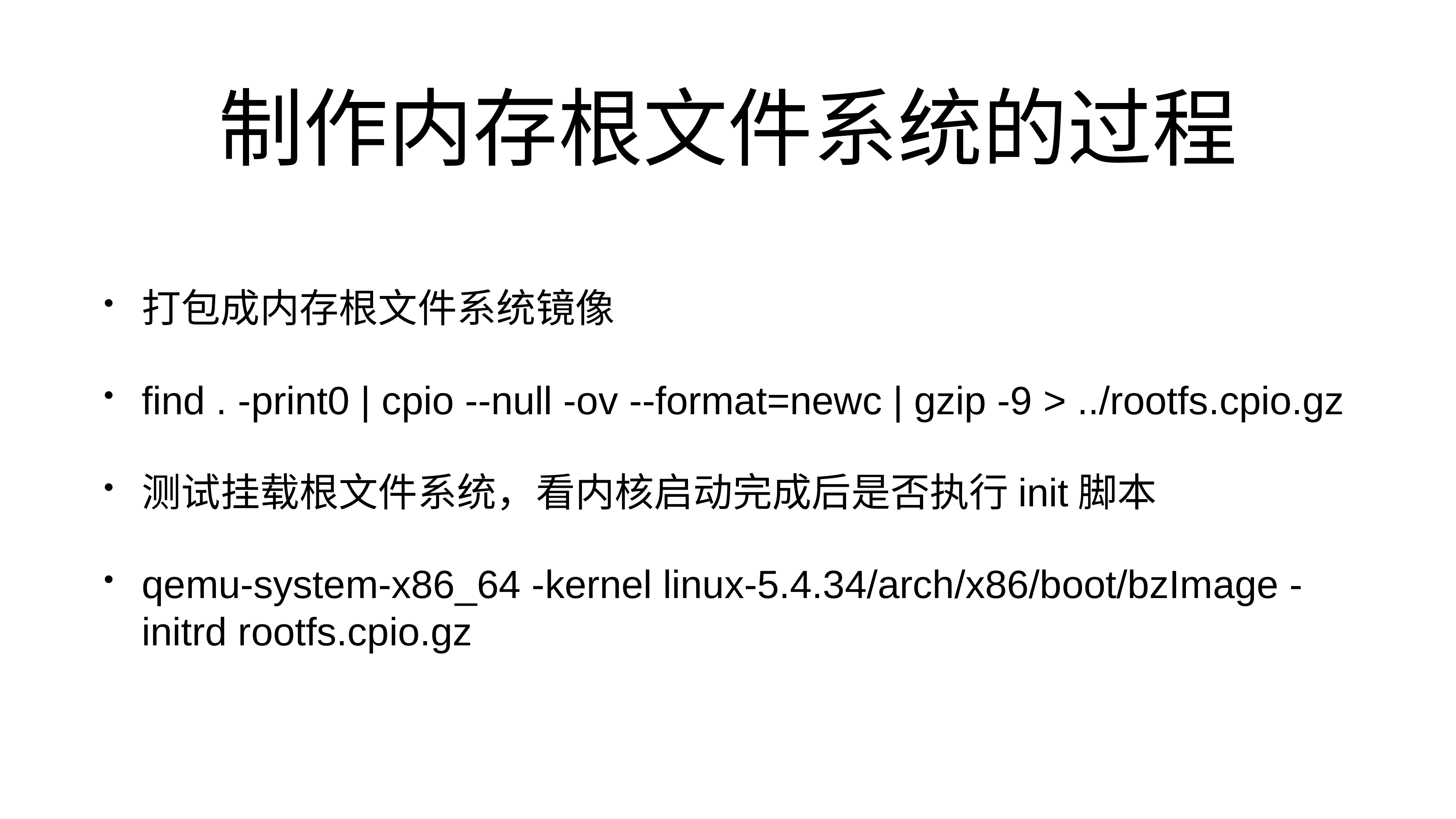

# 制作内存根文件系统的过程
打包成内存根文件系统镜像
find . -print0 | cpio --null -ov --format=newc | gzip -9 > ../rootfs.cpio.gz
测试挂载根文件系统，看内核启动完成后是否执行init脚本
qemu-system-x86_64 -kernel linux-5.4.34/arch/x86/boot/bzImage -initrd rootfs.cpio.gz